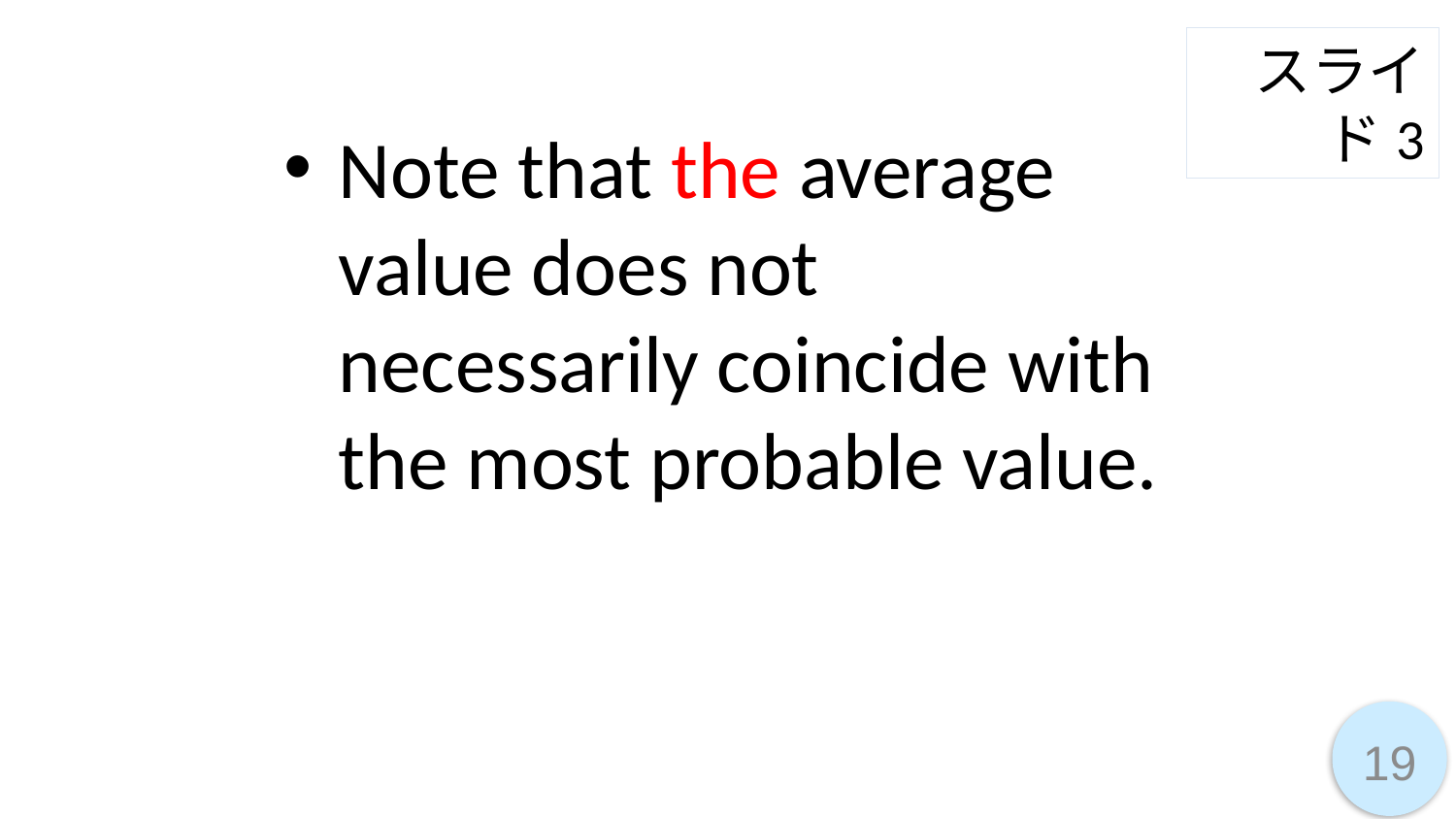

スライド3
Note that the average value does not necessarily coincide with the most probable value.
19